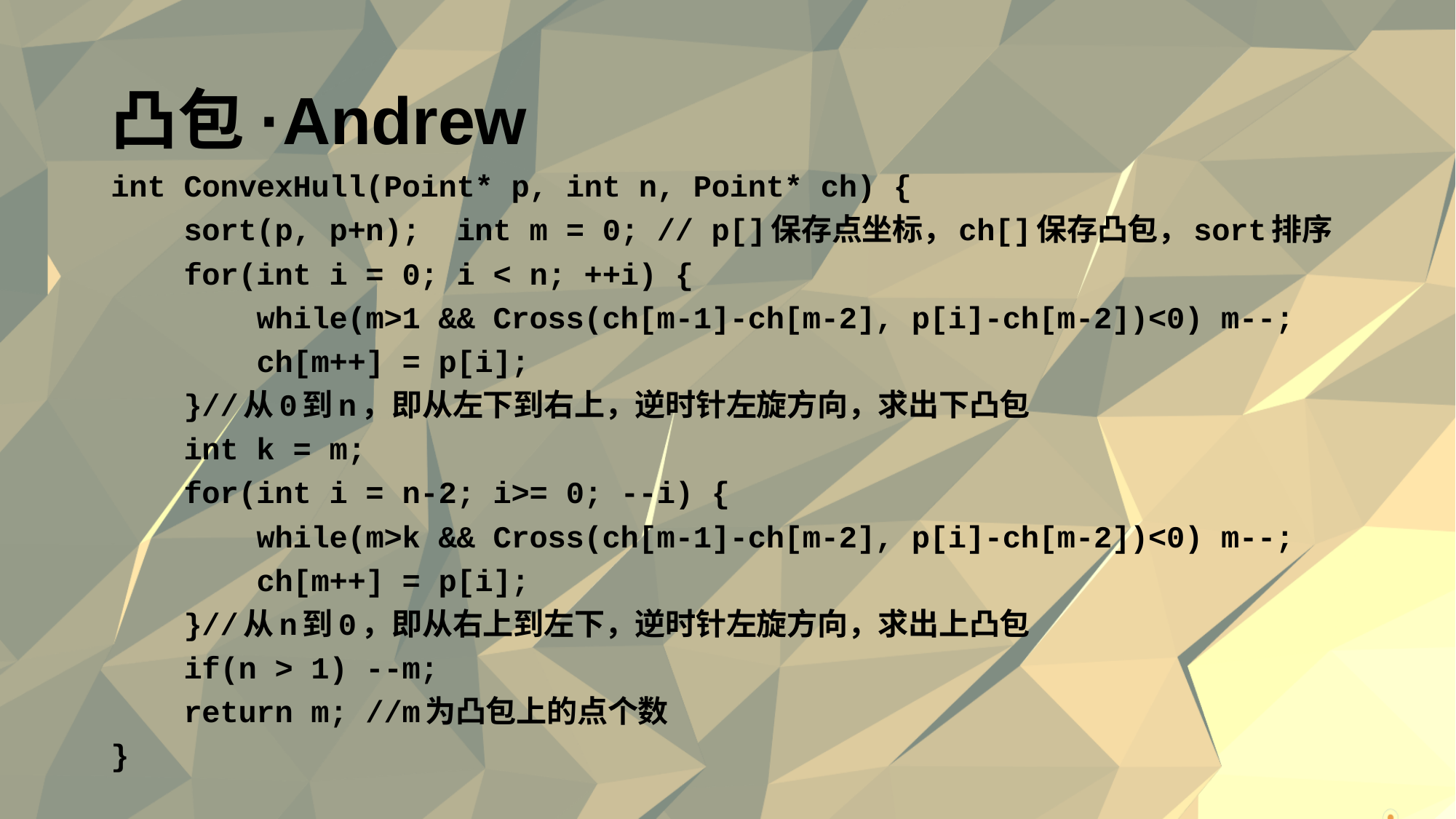

# 凸包·Andrew
int ConvexHull(Point* p, int n, Point* ch) {
    sort(p, p+n);  int m = 0; // p[]保存点坐标，ch[]保存凸包，sort排序
    for(int i = 0; i < n; ++i) {
        while(m>1 && Cross(ch[m-1]-ch[m-2], p[i]-ch[m-2])<0) m--;
        ch[m++] = p[i];
    }//从0到n，即从左下到右上，逆时针左旋方向，求出下凸包
    int k = m;
    for(int i = n-2; i>= 0; --i) {
        while(m>k && Cross(ch[m-1]-ch[m-2], p[i]-ch[m-2])<0) m--;
        ch[m++] = p[i];
    }//从n到0，即从右上到左下，逆时针左旋方向，求出上凸包
    if(n > 1) --m;
    return m; //m为凸包上的点个数
}